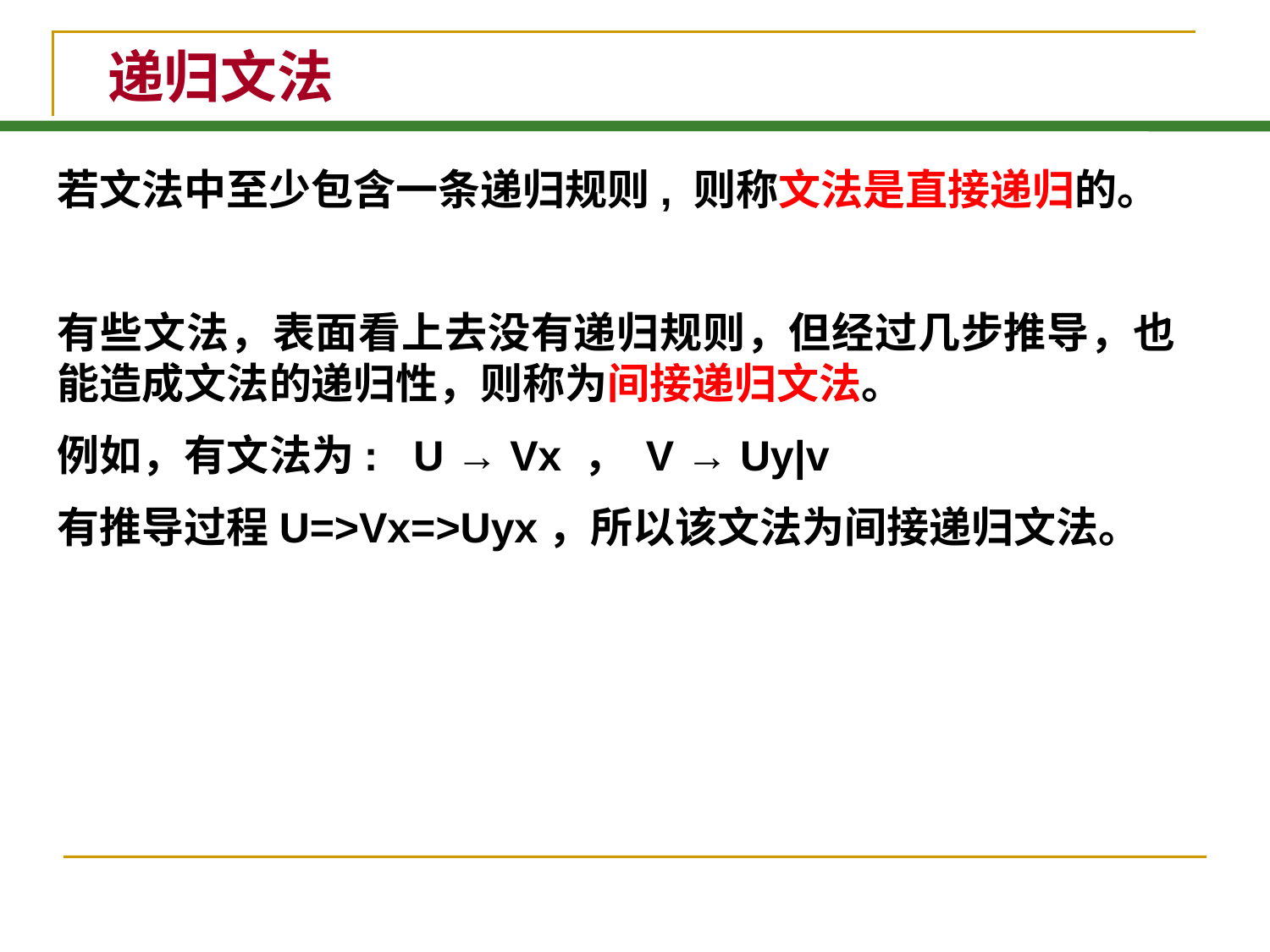

# 递归文法

若文法中至少包含一条递归规则, 则称文法是直接递归的。

有些文法，表面看上去没有递归规则，但经过几步推导，也能造成文法的递归性，则称为间接递归文法。
例如，有文法为:   U → Vx ， V → Uy|v
有推导过程U=>Vx=>Uyx，所以该文法为间接递归文法。

42